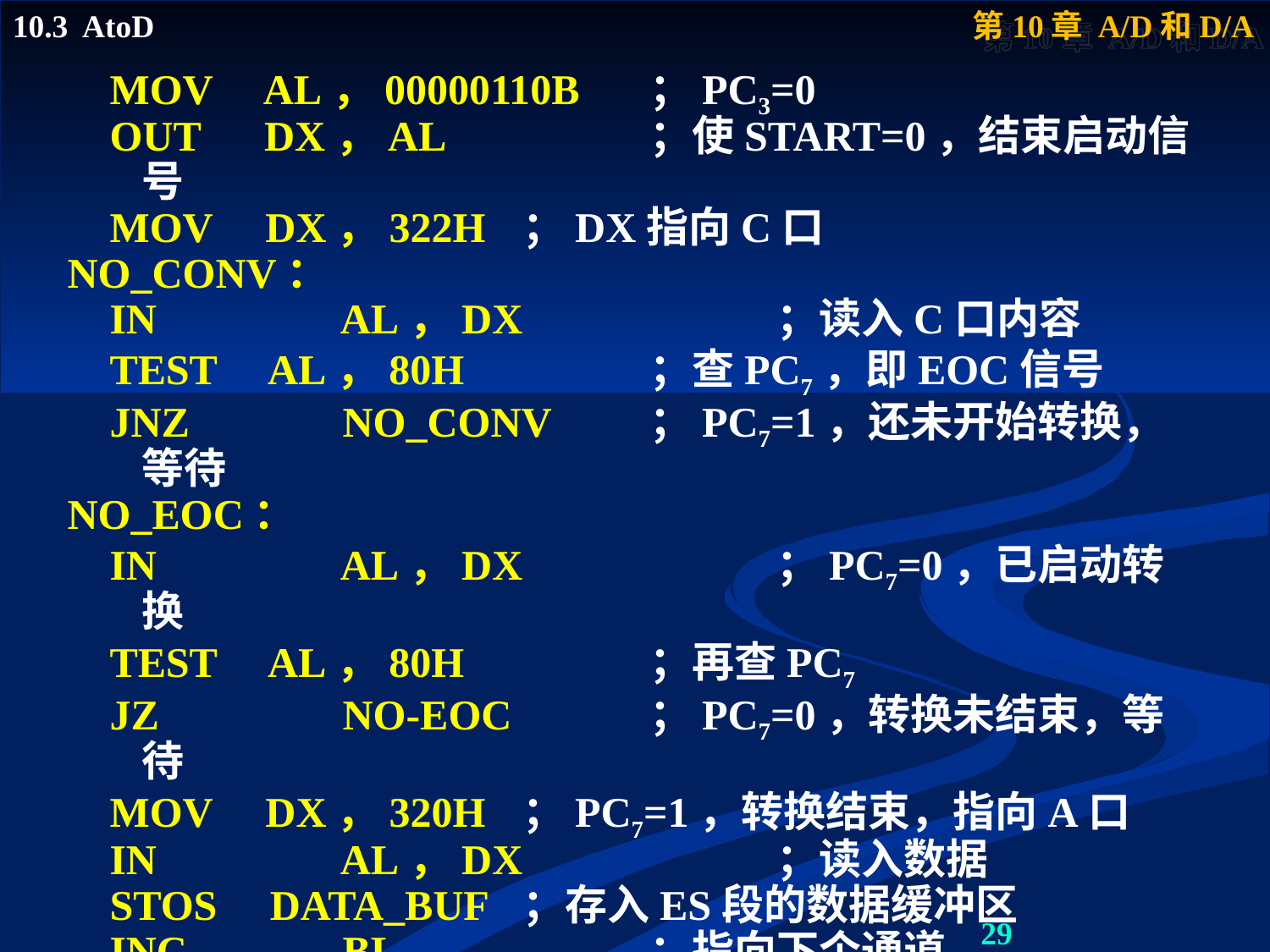

MOV     AL，00000110B	；PC3=0
    OUT      DX，AL		；使START=0，结束启动信号
    MOV     DX，322H	；DX指向C口
NO_CONV：
    IN	       AL，DX		；读入C口内容
    TEST     AL，80H		；查PC7，即EOC信号
    JNZ	       NO_CONV	；PC7=1，还未开始转换，等待
NO_EOC：
    IN	       AL，DX		；PC7=0，已启动转换
    TEST     AL，80H		；再查PC7
    JZ	       NO-EOC		；PC7=0，转换未结束，等待
    MOV     DX，320H   	；PC7=1，转换结束，指向A口
    IN	       AL，DX	   	；读入数据
    STOS     DATA_BUF	；存入ES段的数据缓冲区
    INC	       BL		；指向下个通道
    LOOP    NEXT_IN	；尚未完成8路转换则循环
    RET			；已完成，返回
AD_SUB   ENDP